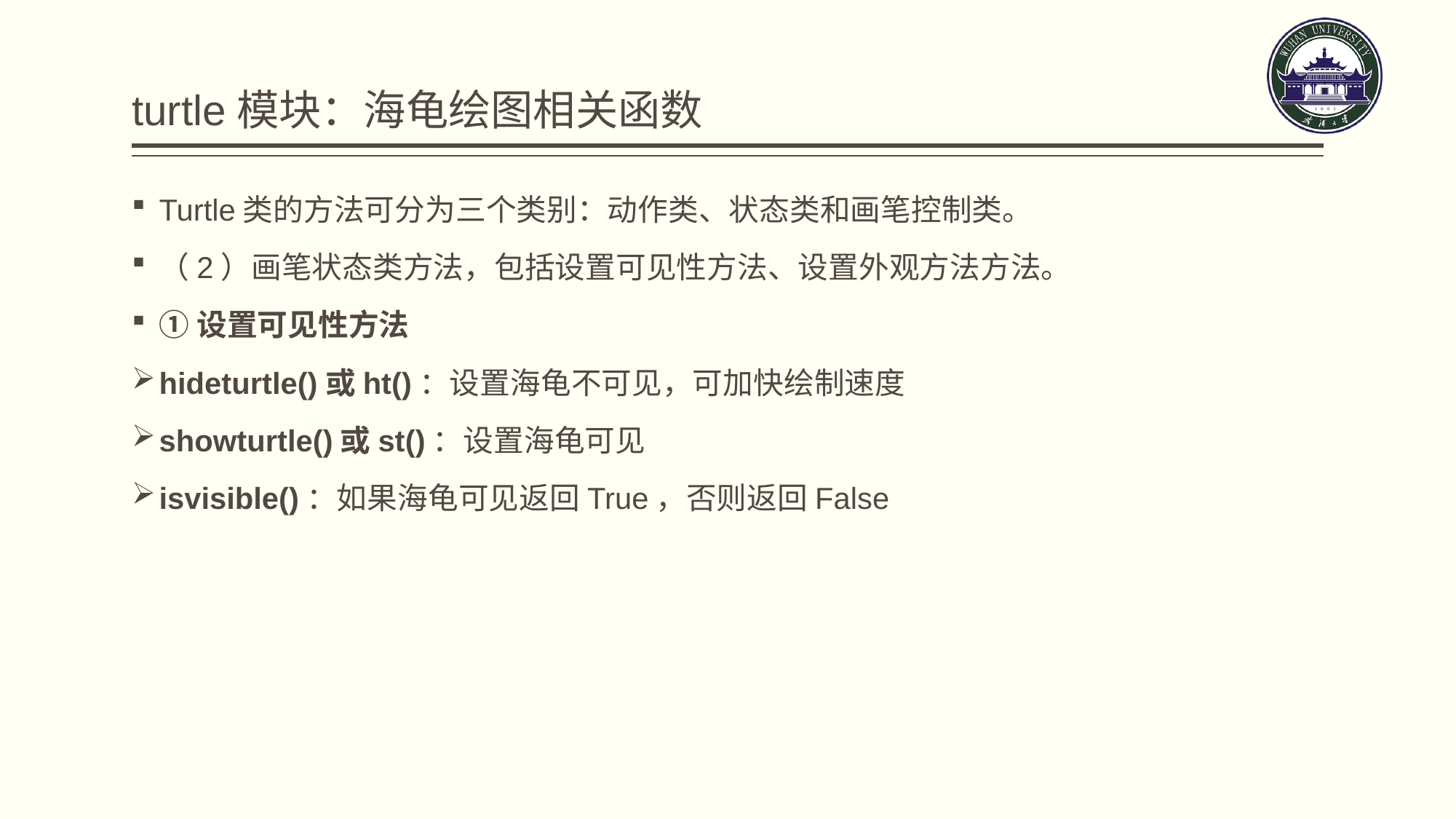

# turtle模块：海龟绘图相关函数
Turtle类的方法可分为三个类别：动作类、状态类和画笔控制类。
（2）画笔状态类方法，包括设置可见性方法、设置外观方法方法。
①设置可见性方法
hideturtle()或ht()：设置海龟不可见，可加快绘制速度
showturtle()或st()：设置海龟可见
isvisible()：如果海龟可见返回True，否则返回False